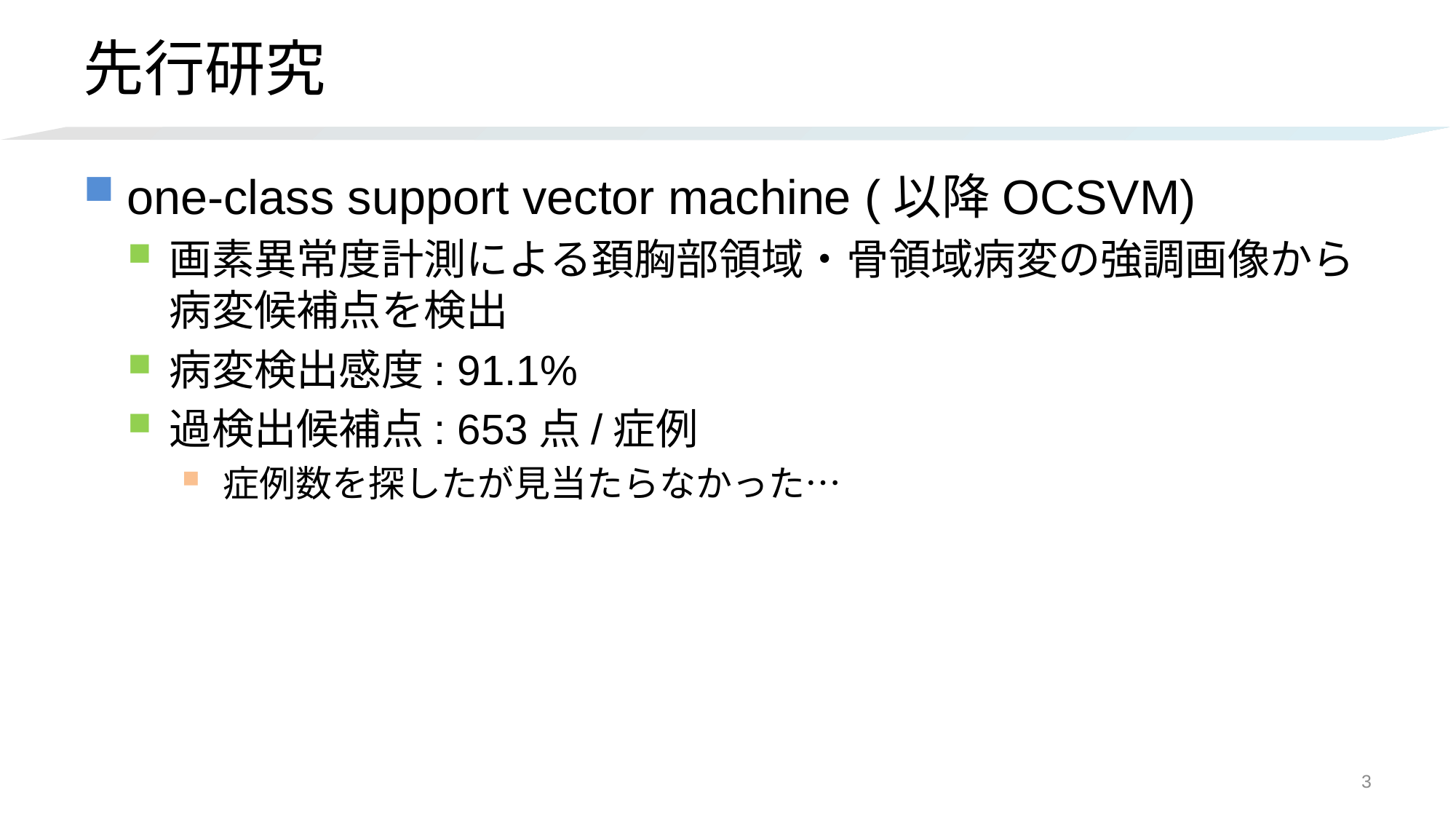

# 先行研究
one-class support vector machine (以降OCSVM)
画素異常度計測による頚胸部領域・骨領域病変の強調画像から病変候補点を検出
病変検出感度: 91.1%
過検出候補点: 653点/症例
症例数を探したが見当たらなかった…

3